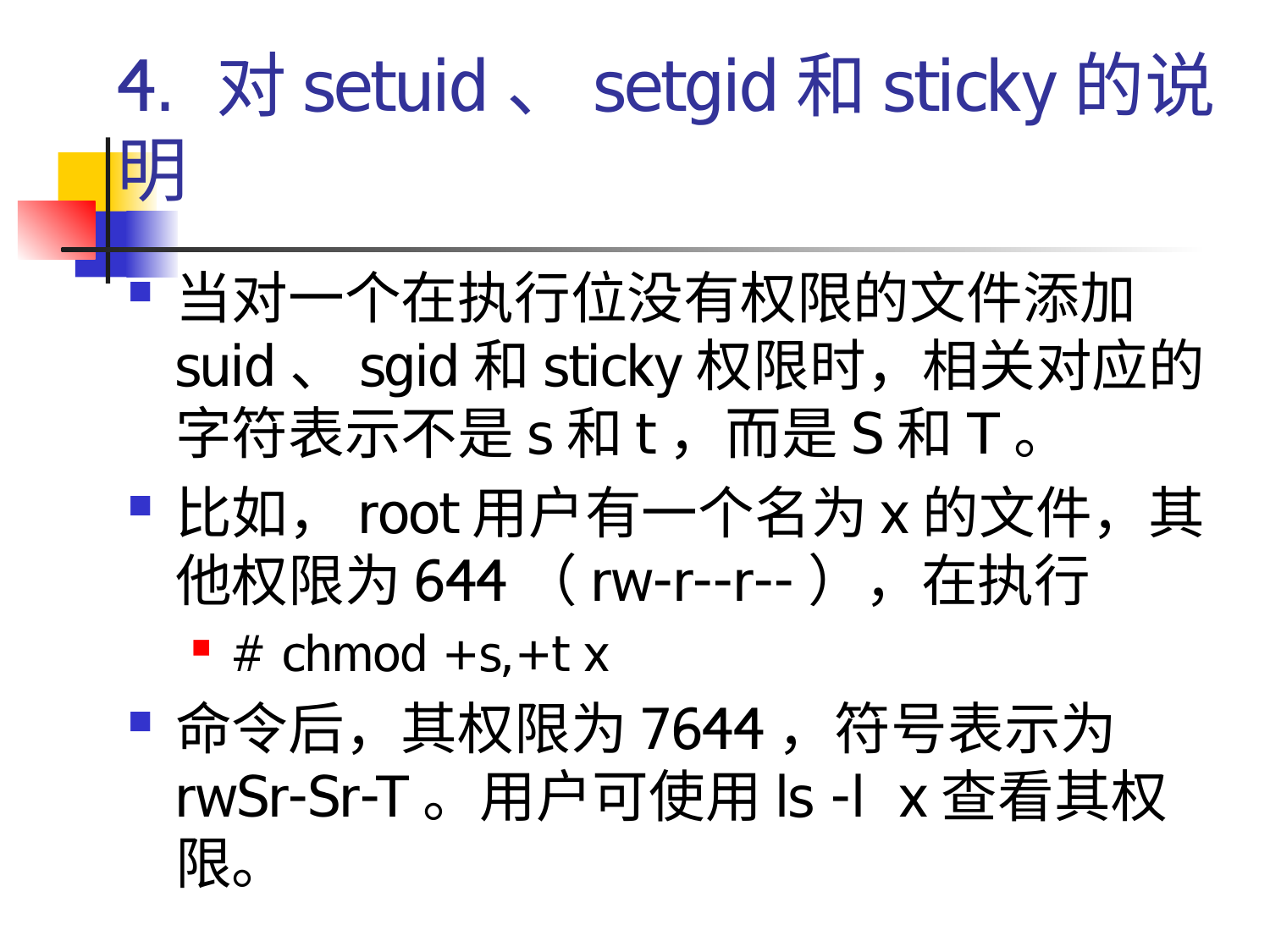

# 4. 对setuid、setgid和sticky的说明
当对一个在执行位没有权限的文件添加suid、sgid和sticky权限时，相关对应的字符表示不是s和t，而是S和T。
比如，root用户有一个名为x的文件，其他权限为644（rw-r--r--），在执行
# chmod +s,+t x
命令后，其权限为7644，符号表示为rwSr-Sr-T。用户可使用ls -l  x查看其权限。